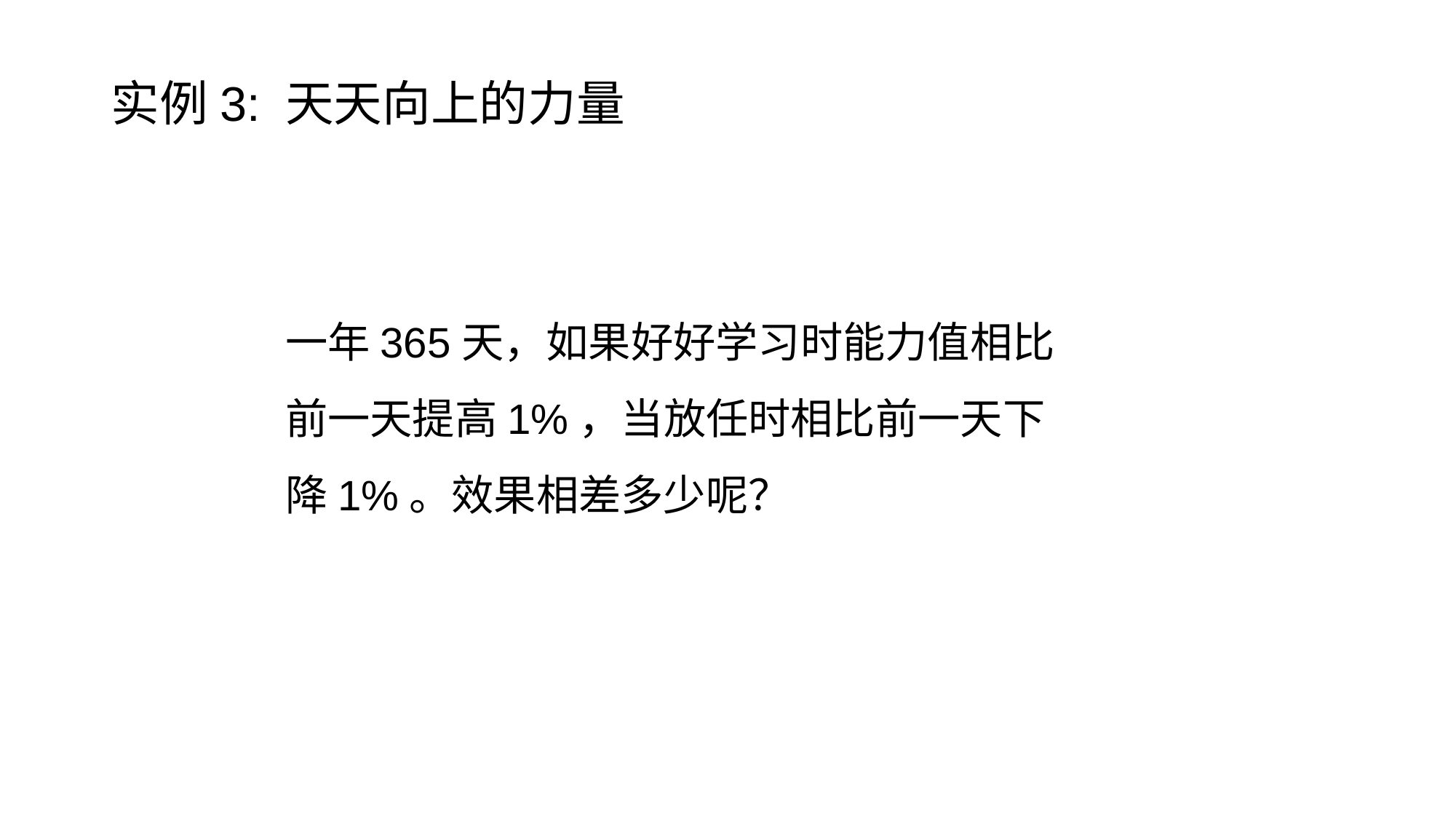

# 实例3: 天天向上的力量
一年365天，如果好好学习时能力值相比前一天提高1%，当放任时相比前一天下降1%。效果相差多少呢？